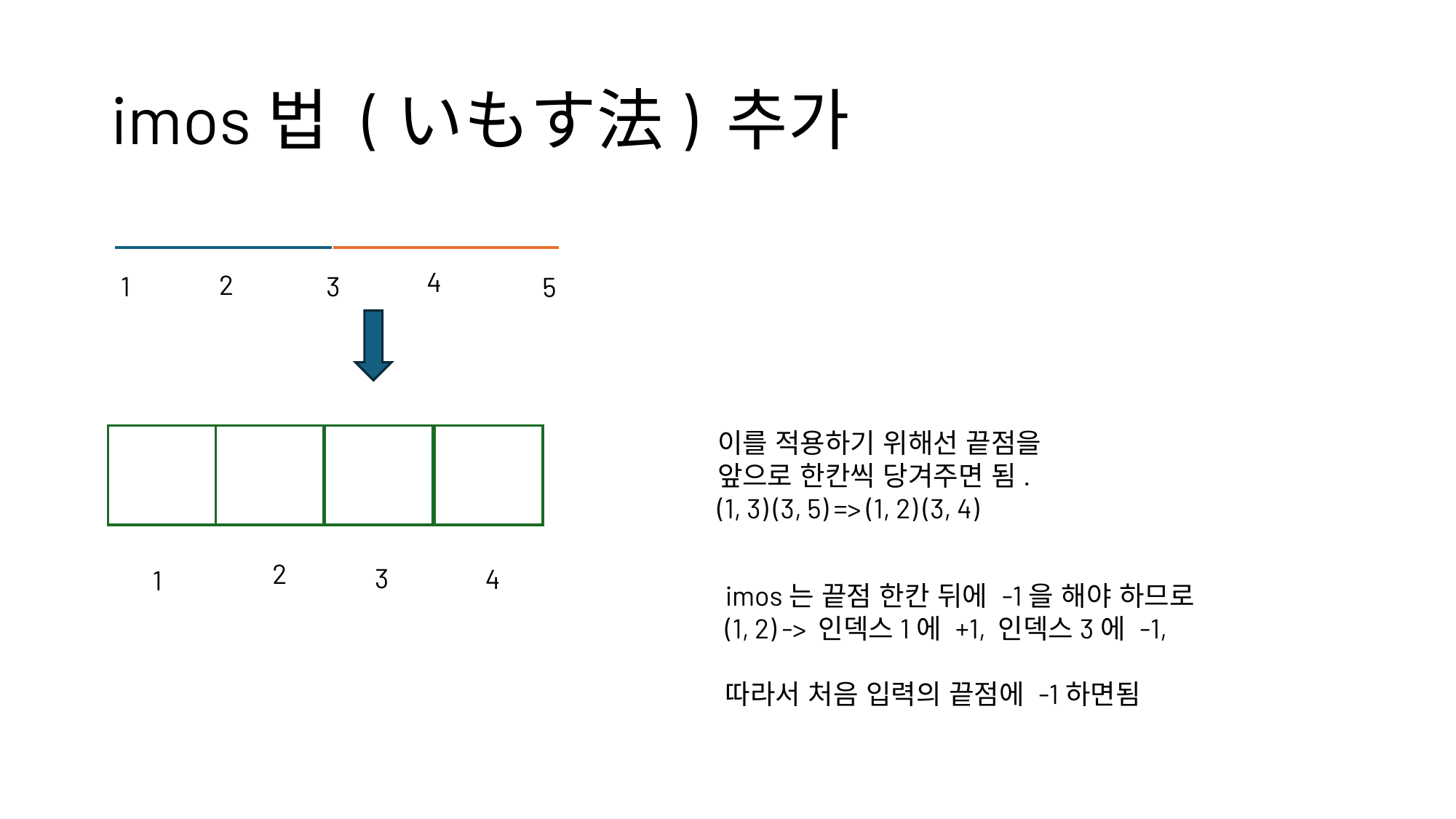

# imos법 (いもす法) 추가
4
2
1
3
5

이를 적용하기 위해선 끝점을
앞으로 한칸씩 당겨주면 됨.
(1, 3) (3, 5) => (1, 2) (3, 4)

2
3
4
1
imos는 끝점 한칸 뒤에 -1을 해야 하므로
(1, 2) -> 인덱스1에 +1, 인덱스3에 -1,

따라서 처음 입력의 끝점에 -1하면됨